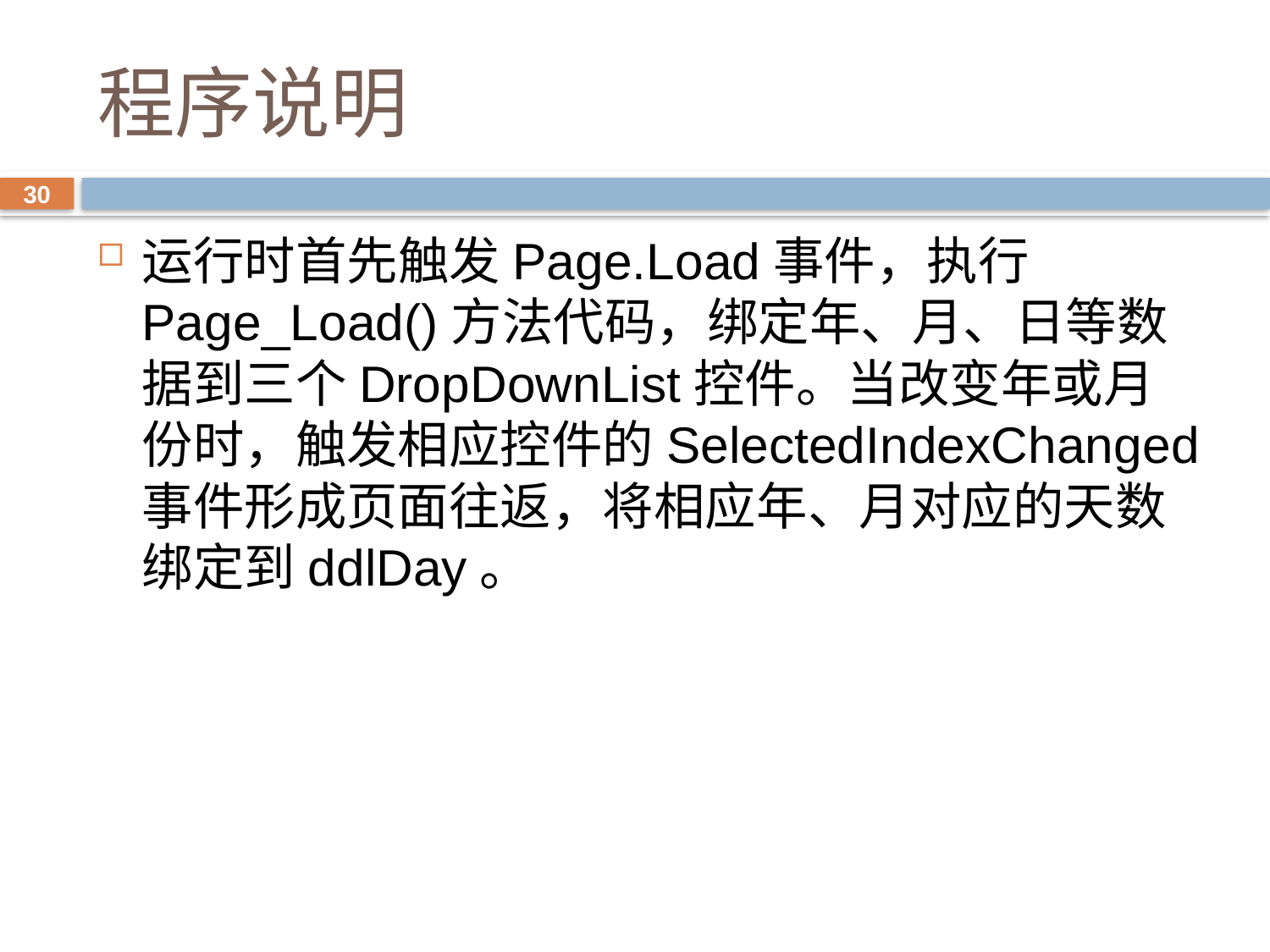

# 程序说明
30
运行时首先触发Page.Load事件，执行Page_Load()方法代码，绑定年、月、日等数据到三个DropDownList控件。当改变年或月份时，触发相应控件的SelectedIndexChanged事件形成页面往返，将相应年、月对应的天数绑定到ddlDay。